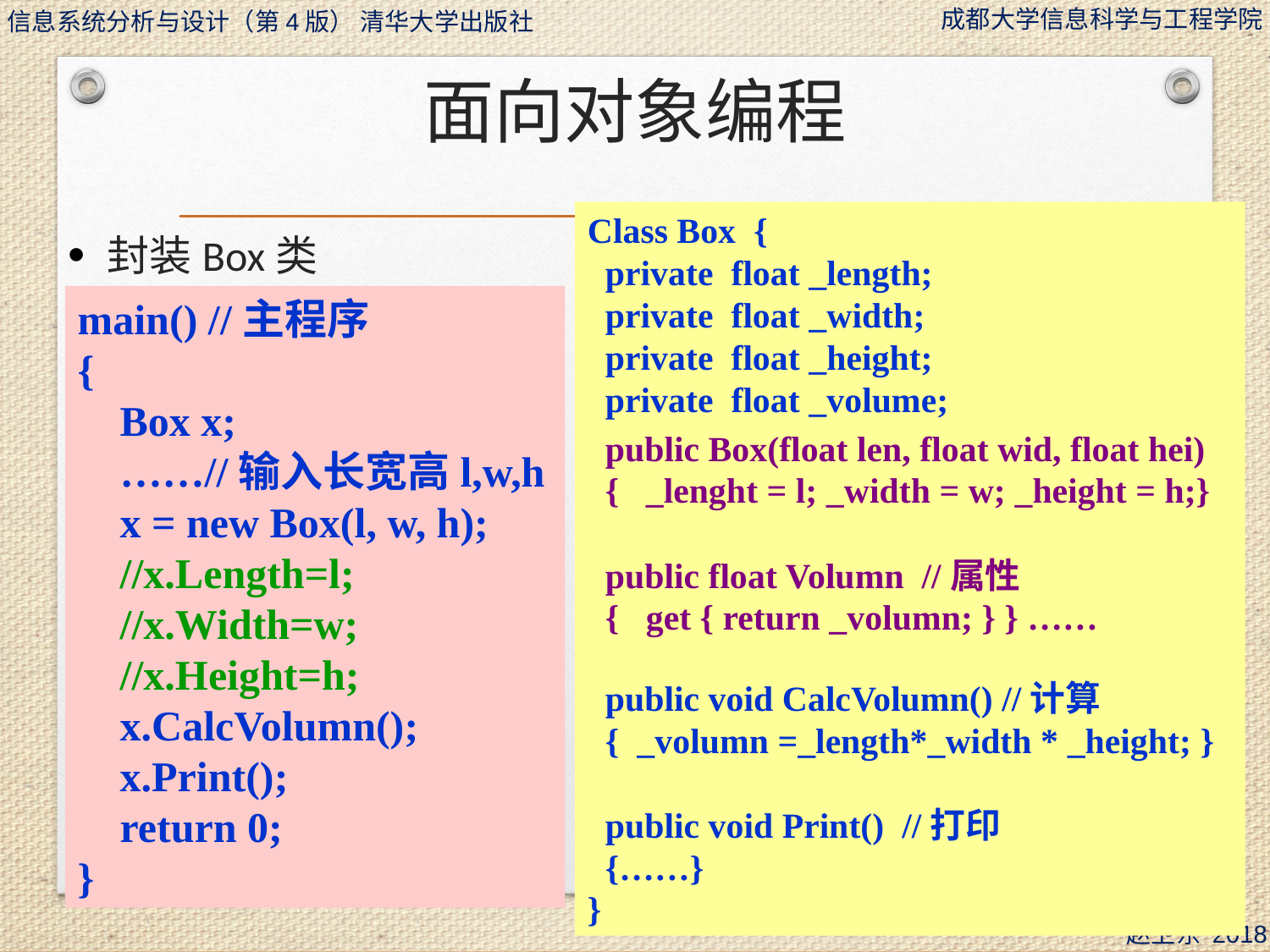

# 面向对象编程
Class Box  {
  private  float _length;
  private  float _width;
  private  float _height;
  private  float _volume;
封装Box类
main() //主程序
{
    Box x;
    ……//输入长宽高l,w,h
    x = new Box(l, w, h);
    //x.Length=l;
    //x.Width=w;
    //x.Height=h;
    x.CalcVolumn();
    x.Print();
    return 0;
}
  public Box(float len, float wid, float hei)
  {   _lenght = l; _width = w; _height = h;}

  public float Volumn  //属性
  {   get { return _volumn; } } ……

  public void CalcVolumn() //计算
  {  _volumn =_length*_width * _height; }

  public void Print()  //打印
  {……}
}